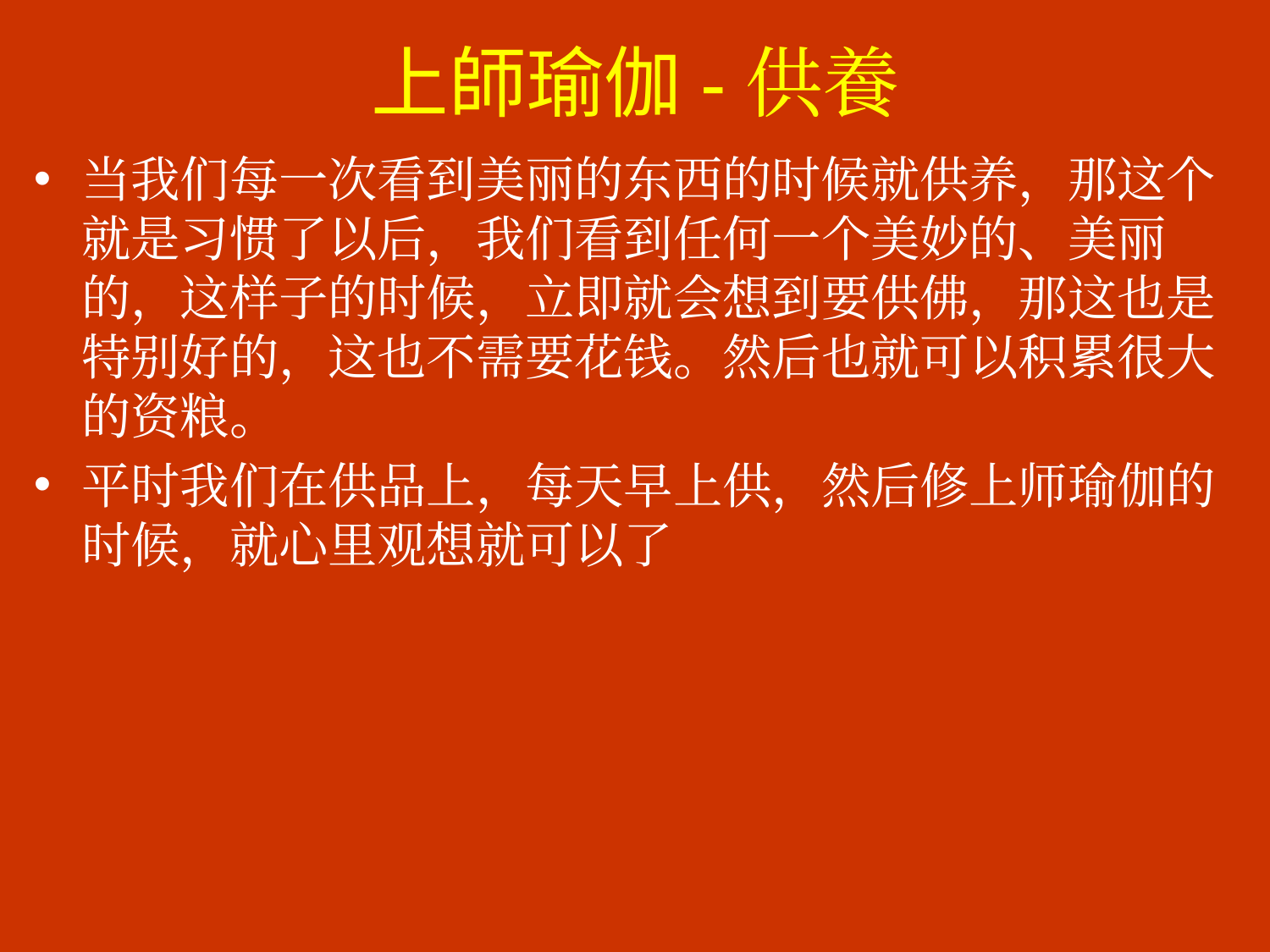

# 上師瑜伽-供養
当我们每一次看到美丽的东西的时候就供养，那这个就是习惯了以后，我们看到任何一个美妙的、美丽的，这样子的时候，立即就会想到要供佛，那这也是特别好的，这也不需要花钱。然后也就可以积累很大的资粮。
平时我们在供品上，每天早上供，然后修上师瑜伽的时候，就心里观想就可以了